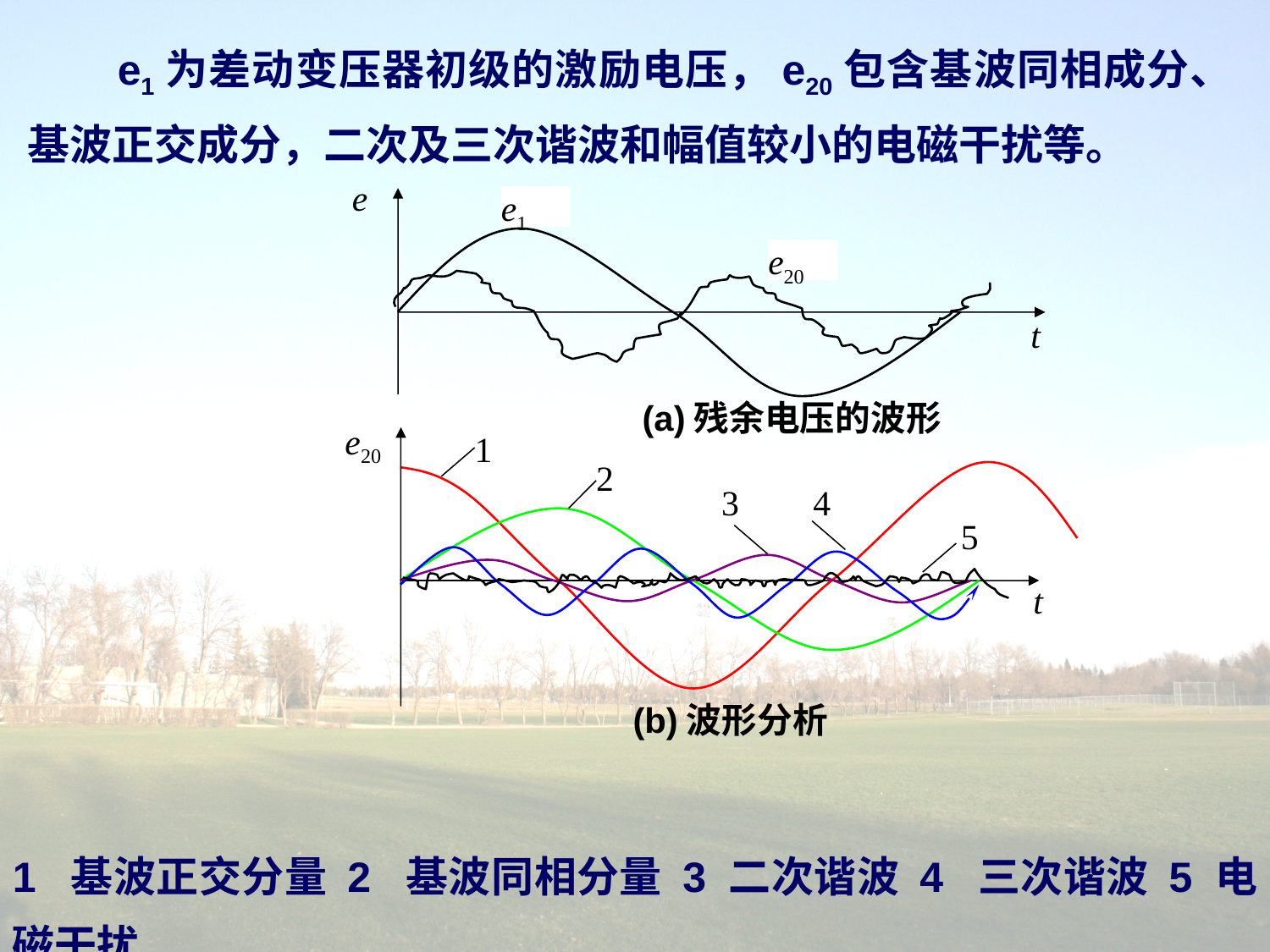

e1为差动变压器初级的激励电压，e20包含基波同相成分、基波正交成分，二次及三次谐波和幅值较小的电磁干扰等。
e
e1

e20

t
(a)残余电压的波形
e20
1

2

3
4

5

t

(b)波形分析
1  基波正交分量 2  基波同相分量 3 二次谐波 4  三次谐波 5 电磁干扰